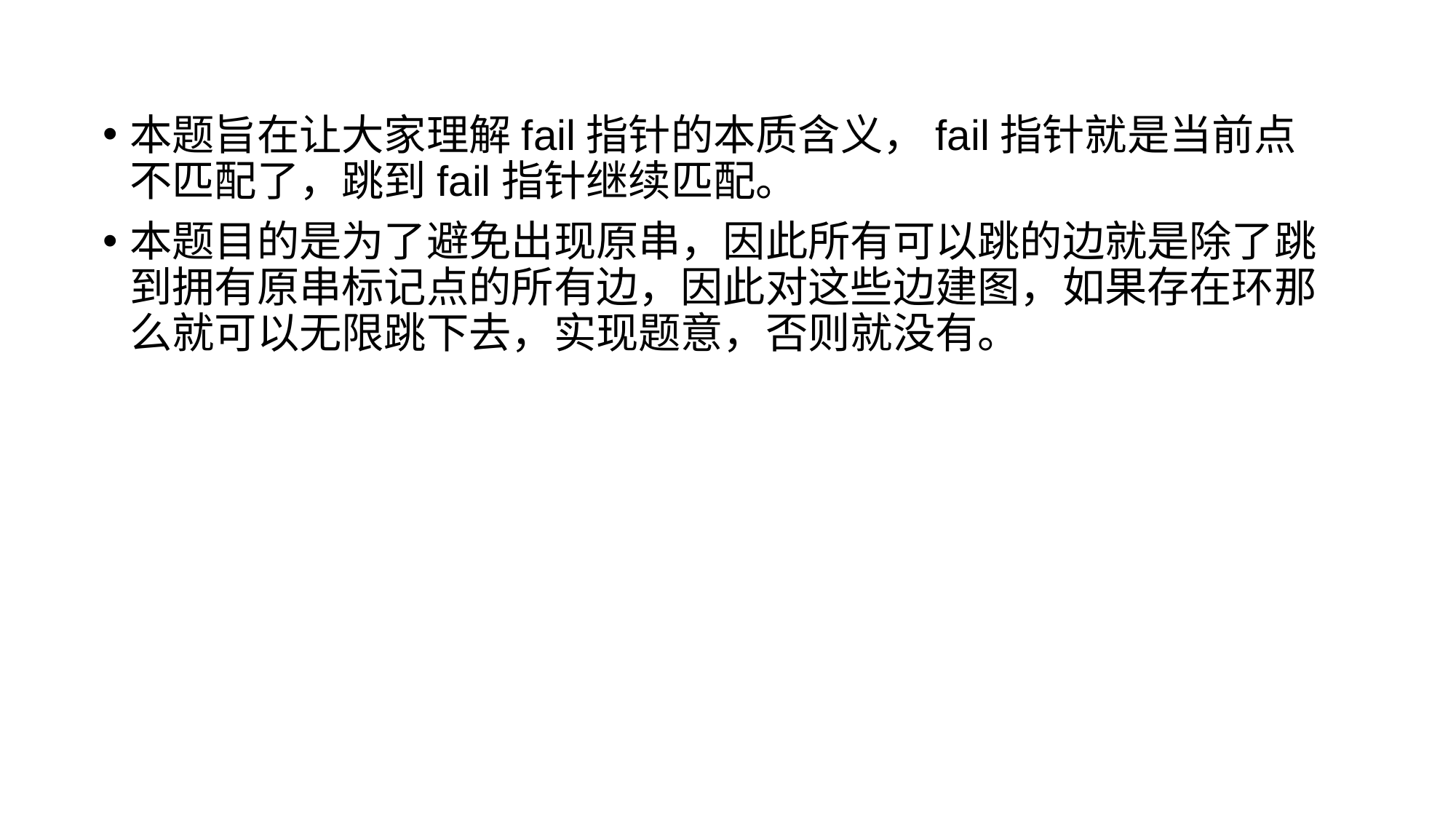

本题旨在让大家理解fail指针的本质含义，fail指针就是当前点不匹配了，跳到fail指针继续匹配。
本题目的是为了避免出现原串，因此所有可以跳的边就是除了跳到拥有原串标记点的所有边，因此对这些边建图，如果存在环那么就可以无限跳下去，实现题意，否则就没有。